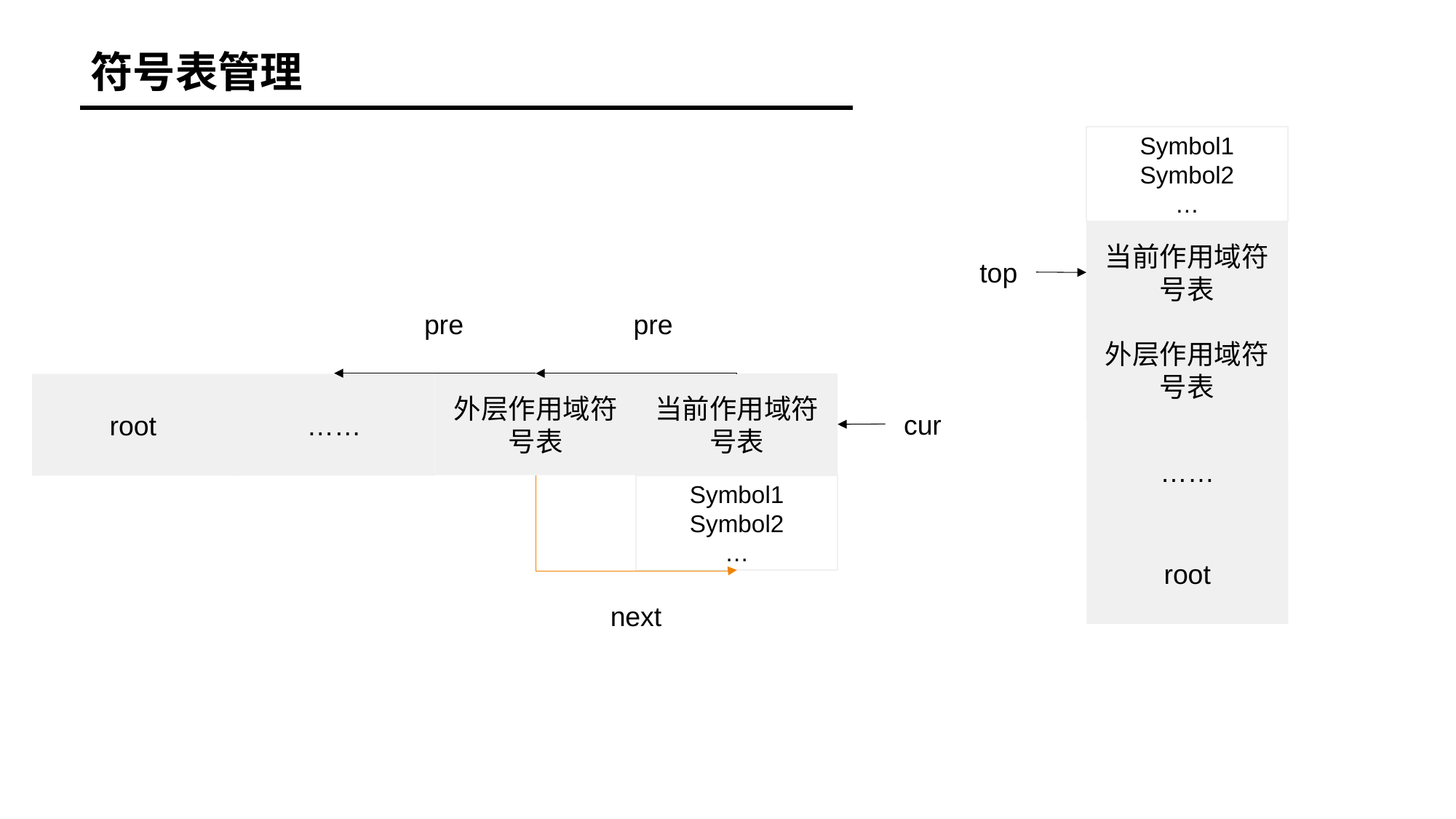

符号表管理
Symbol1
Symbol2
…
当前作用域符号表
top
pre
pre
外层作用域符号表
外层作用域符号表
当前作用域符号表
root
……
cur
……
Symbol1
Symbol2
…
root
next